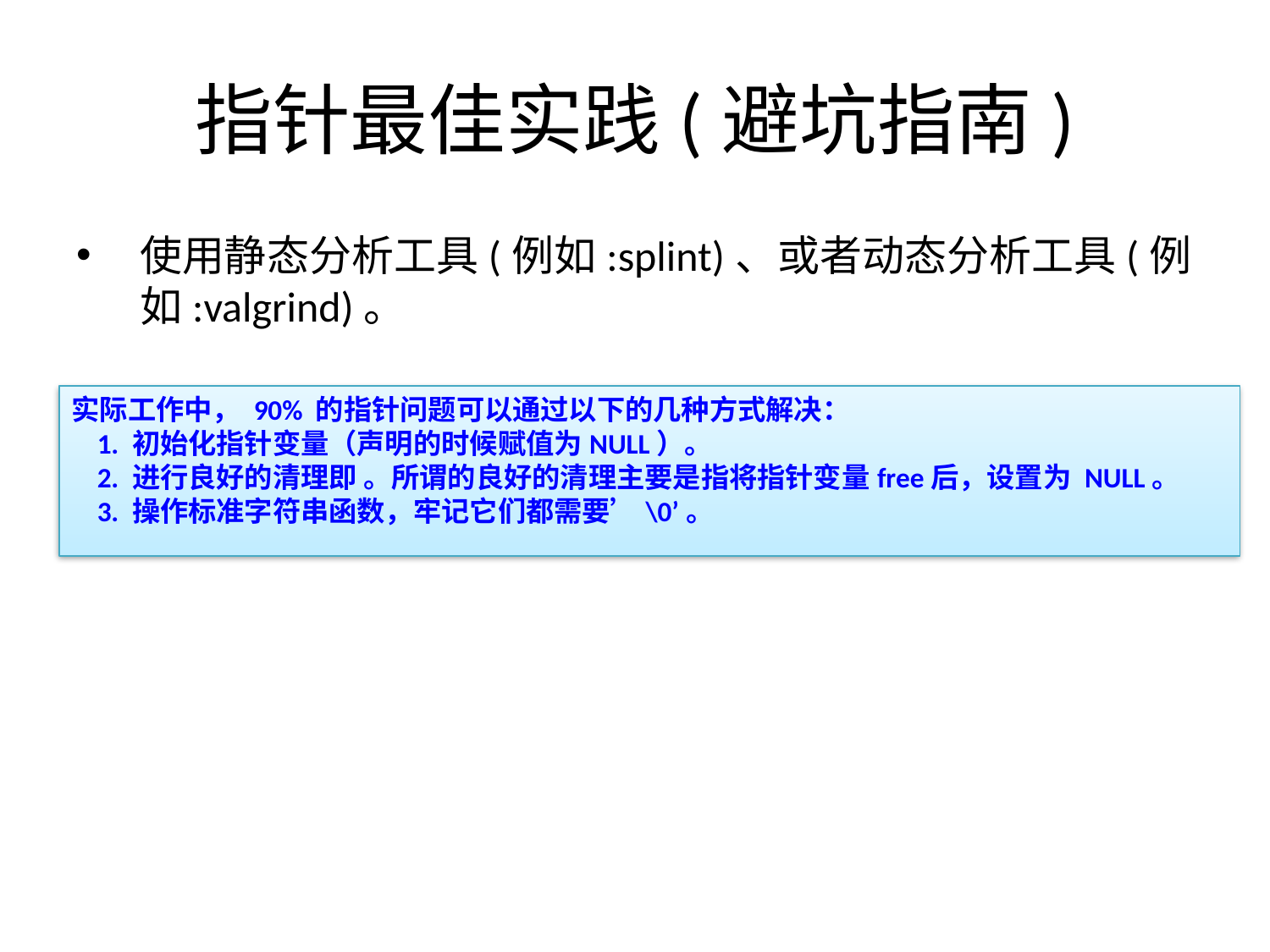

# 指针最佳实践(避坑指南)
使用静态分析工具(例如:splint)、或者动态分析工具(例如:valgrind)。

实际工作中， 90% 的指针问题可以通过以下的几种方式解决：
    1. 初始化指针变量（声明的时候赋值为NULL）。
    2. 进行良好的清理即 。所谓的良好的清理主要是指将指针变量free后，设置为 NULL。
    3. 操作标准字符串函数，牢记它们都需要’\0’。